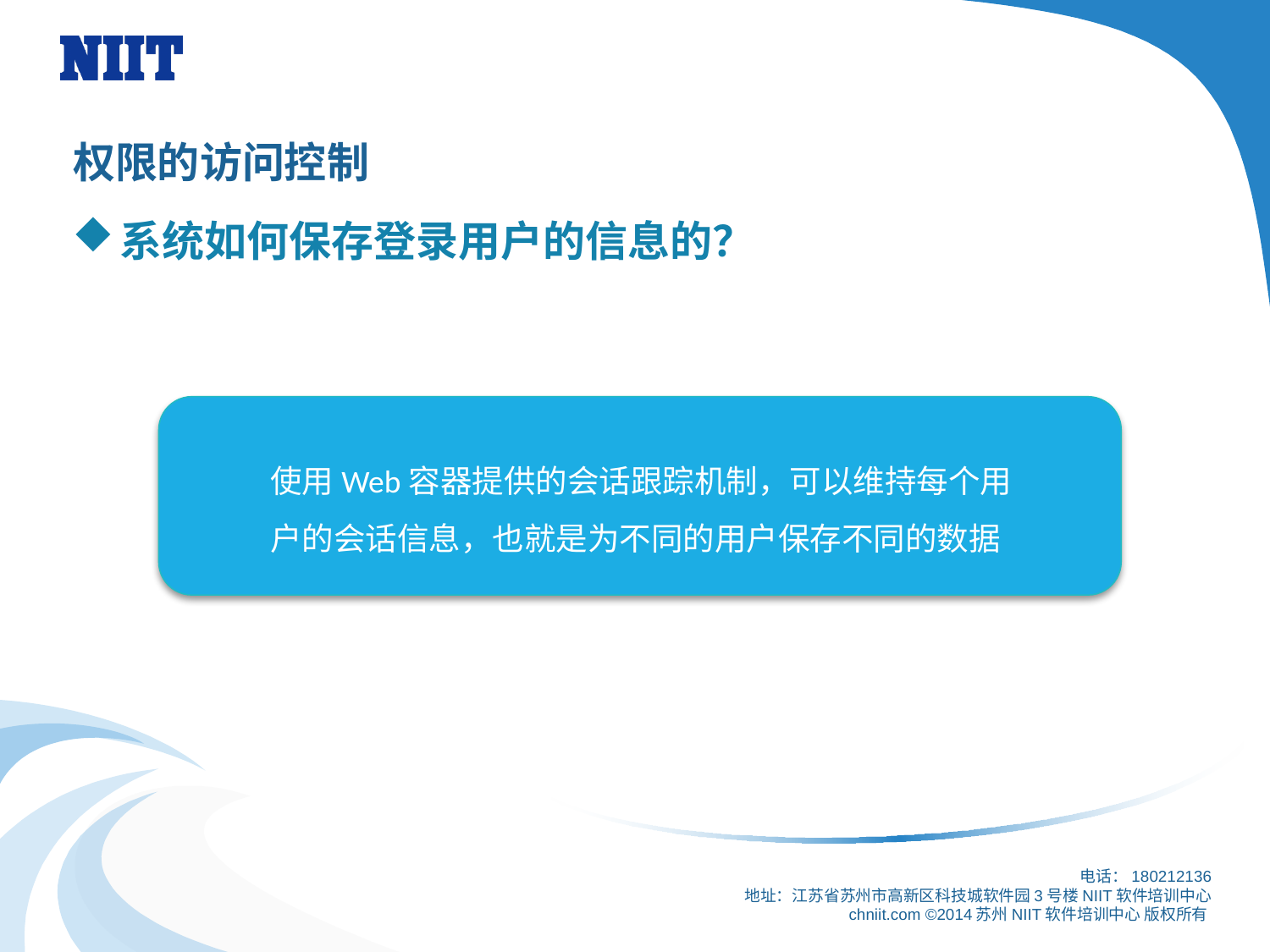

# 权限的访问控制
系统如何保存登录用户的信息的？

使用Web容器提供的会话跟踪机制，可以维持每个用
户的会话信息，也就是为不同的用户保存不同的数据